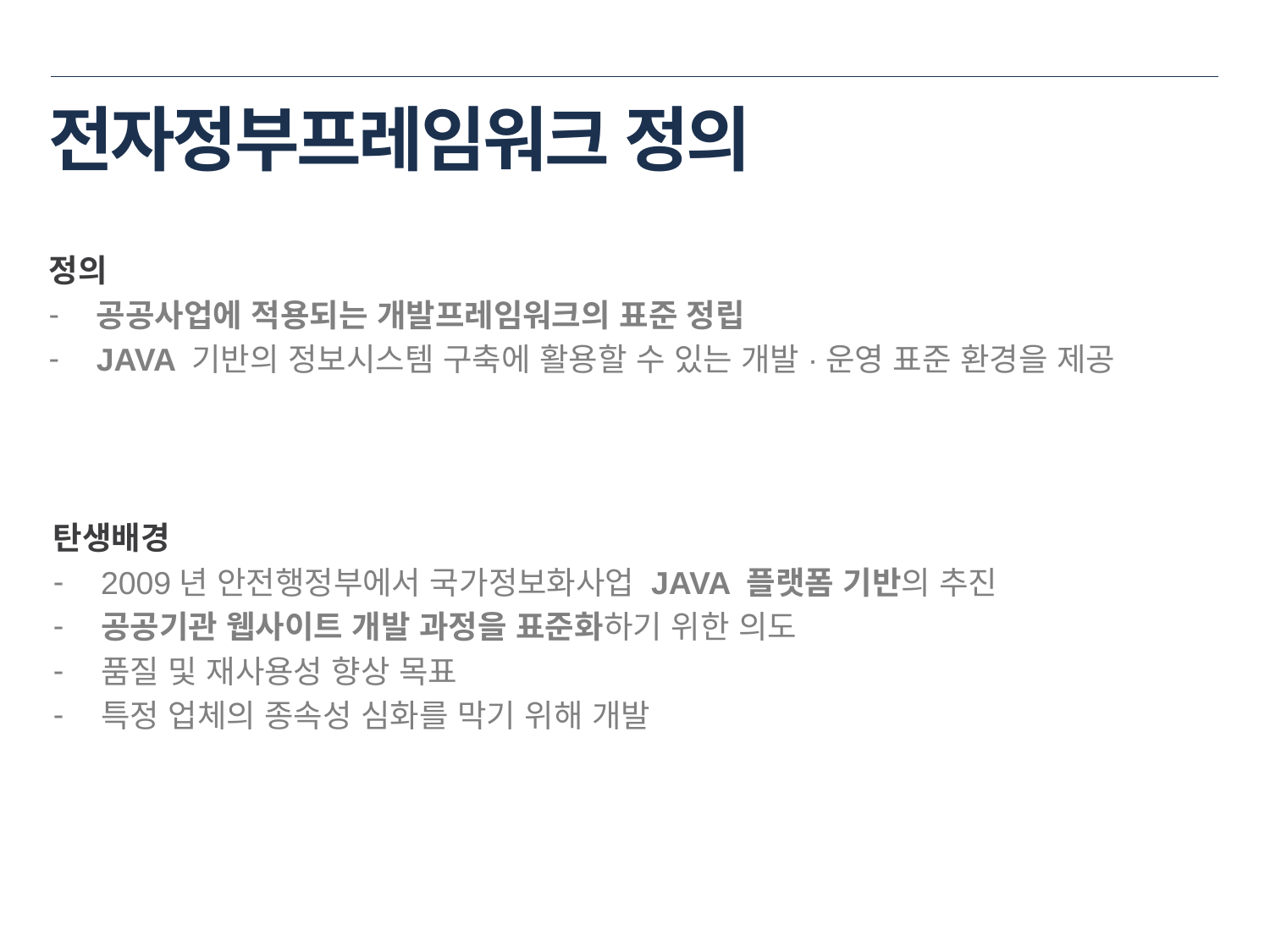

# 전자정부프레임워크 정의
정의
공공사업에 적용되는 개발프레임워크의 표준 정립
JAVA 기반의 정보시스템 구축에 활용할 수 있는 개발·운영 표준 환경을 제공
탄생배경
2009년 안전행정부에서 국가정보화사업 JAVA 플랫폼 기반의 추진
공공기관 웹사이트 개발 과정을 표준화하기 위한 의도
품질 및 재사용성 향상 목표
특정 업체의 종속성 심화를 막기 위해 개발